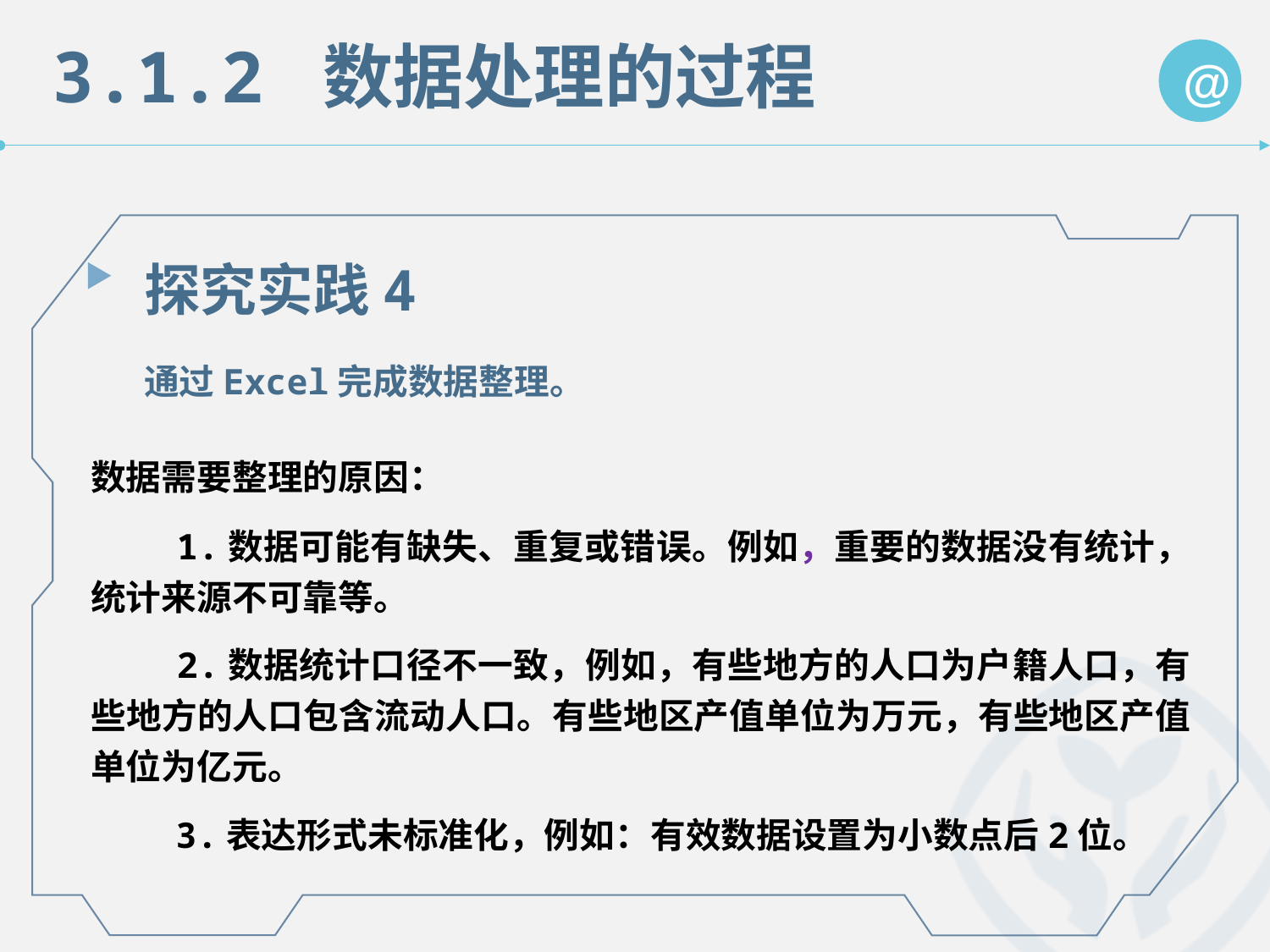

3.1.2 数据处理的过程
@
探究实践4

通过Excel完成数据整理。
数据需要整理的原因：
    1.数据可能有缺失、重复或错误。例如，重要的数据没有统计，统计来源不可靠等。
    2.数据统计口径不一致，例如，有些地方的人口为户籍人口，有些地方的人口包含流动人口。有些地区产值单位为万元，有些地区产值单位为亿元。
    3.表达形式未标准化，例如：有效数据设置为小数点后2位。